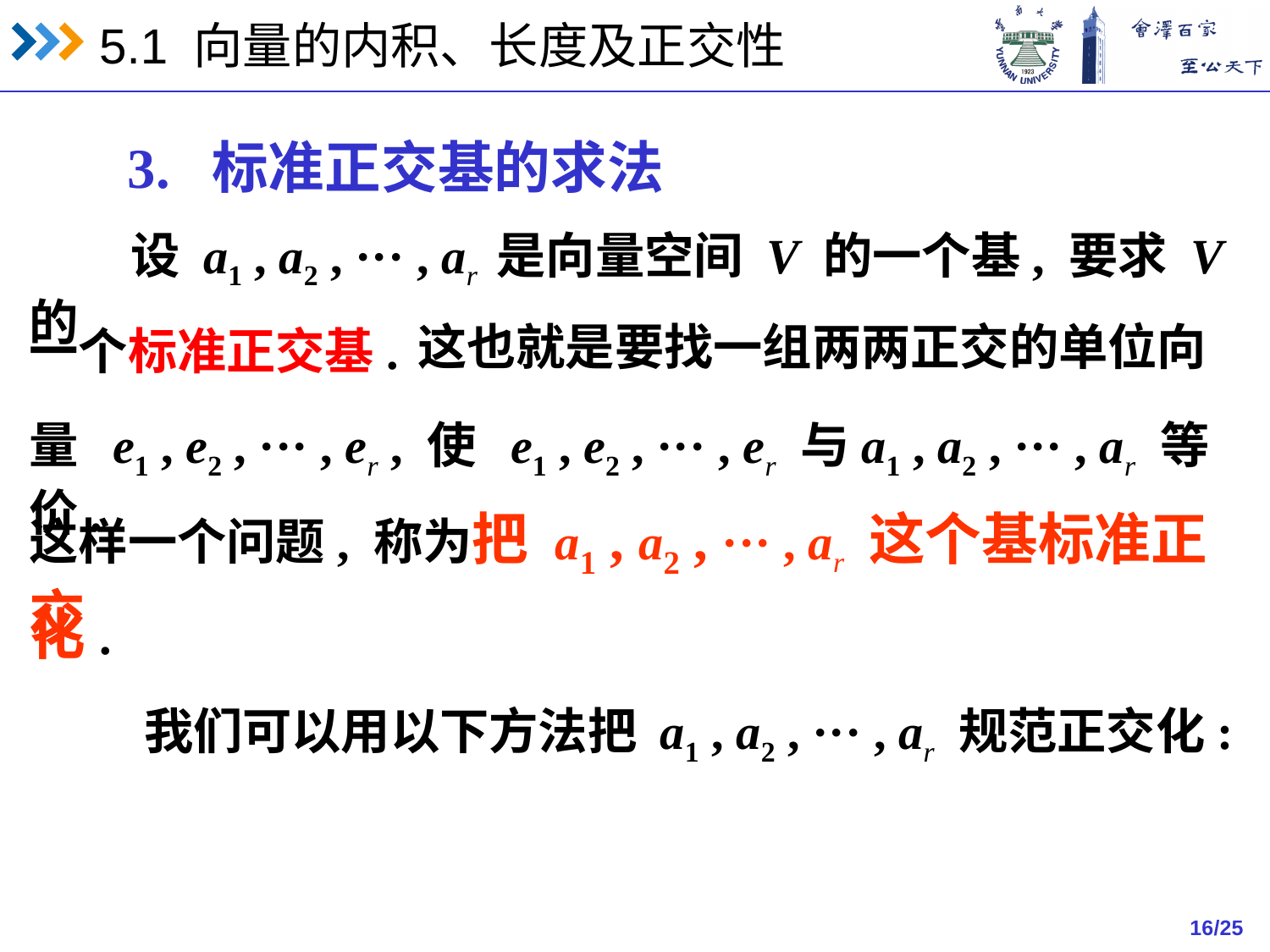

3.  标准正交基的求法
        设 a1 , a2 , ··· , ar 是向量空间 V 的一个基, 要求 V 的
这也就是要找一组两两正交的单位向
一个标准正交基.
量  e1 , e2 , ··· , er , 使  e1 , e2 , ··· , er 与a1 , a2 , ··· , ar 等价.
这样一个问题, 称为把 a1 , a2 , ··· , ar 这个基标准正交
化.
 我们可以用以下方法把 a1 , a2 , ··· , ar 规范正交化: